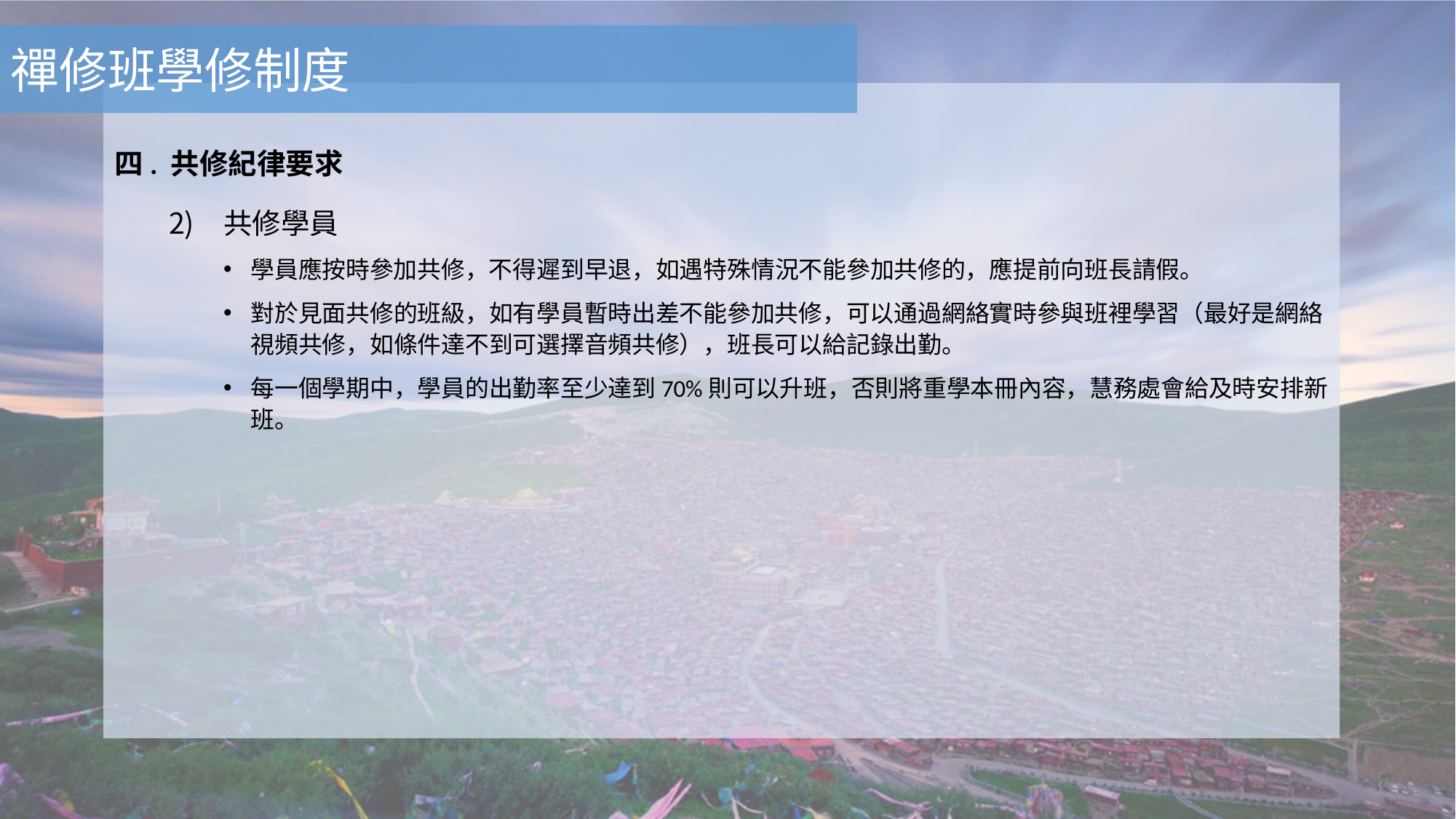

禪修班學修制度

四. 共修紀律要求
共修學員
學員應按時參加共修，不得遲到早退，如遇特殊情況不能參加共修的，應提前向班長請假。
對於見面共修的班級，如有學員暫時出差不能參加共修，可以通過網絡實時參與班裡學習（最好是網絡視頻共修，如條件達不到可選擇音頻共修），班長可以給記錄出勤。
每一個學期中，學員的出勤率至少達到70%則可以升班，否則將重學本冊內容，慧務處會給及時安排新班。